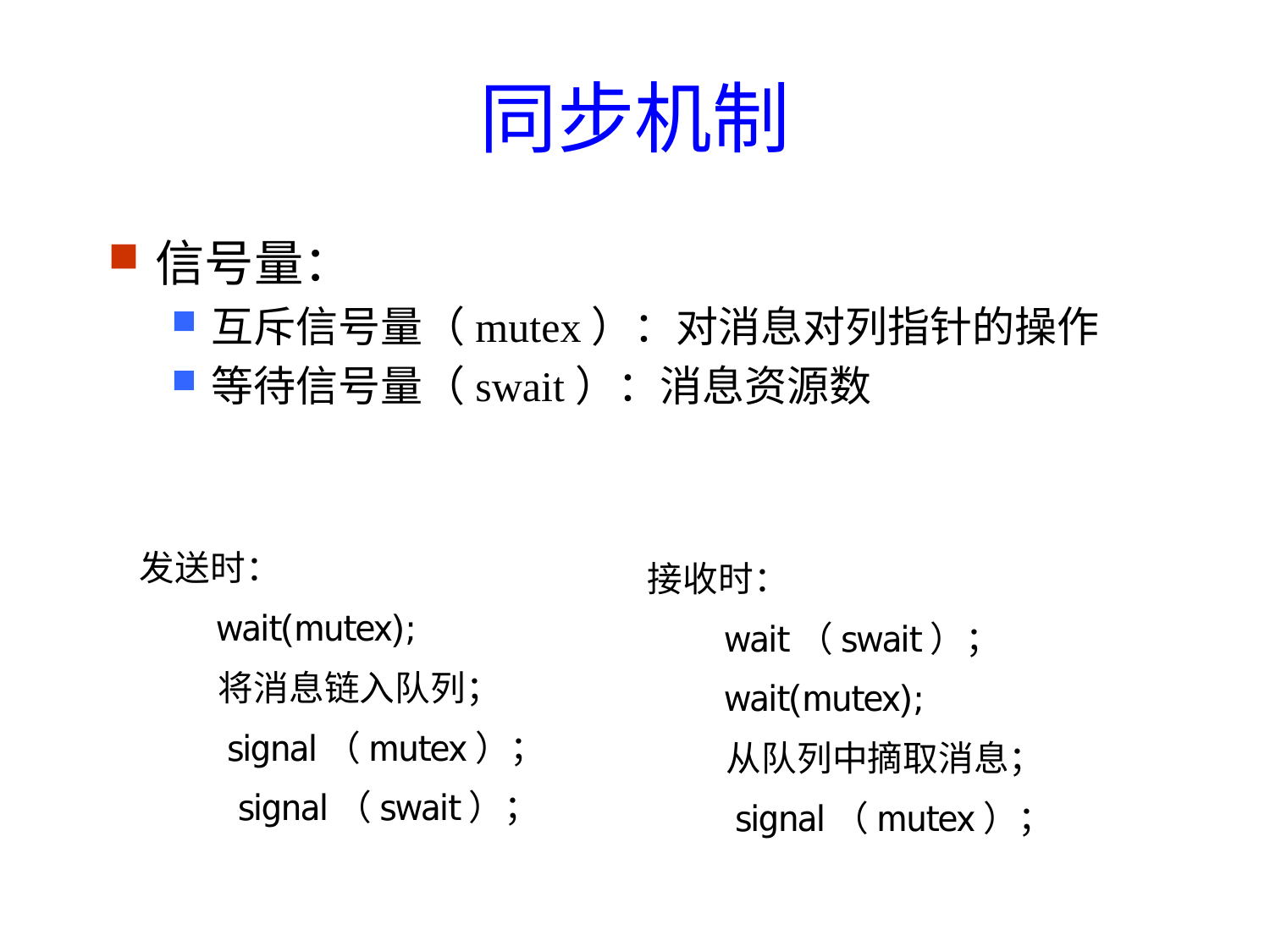

# 同步机制
信号量：
互斥信号量（mutex）：对消息对列指针的操作
等待信号量（swait）：消息资源数

发送时：
       wait(mutex);
         将消息链入队列；
        signal（mutex）；
         signal（swait）；

接收时：
       wait（swait）；
       wait(mutex);
         从队列中摘取消息；
        signal（mutex）；